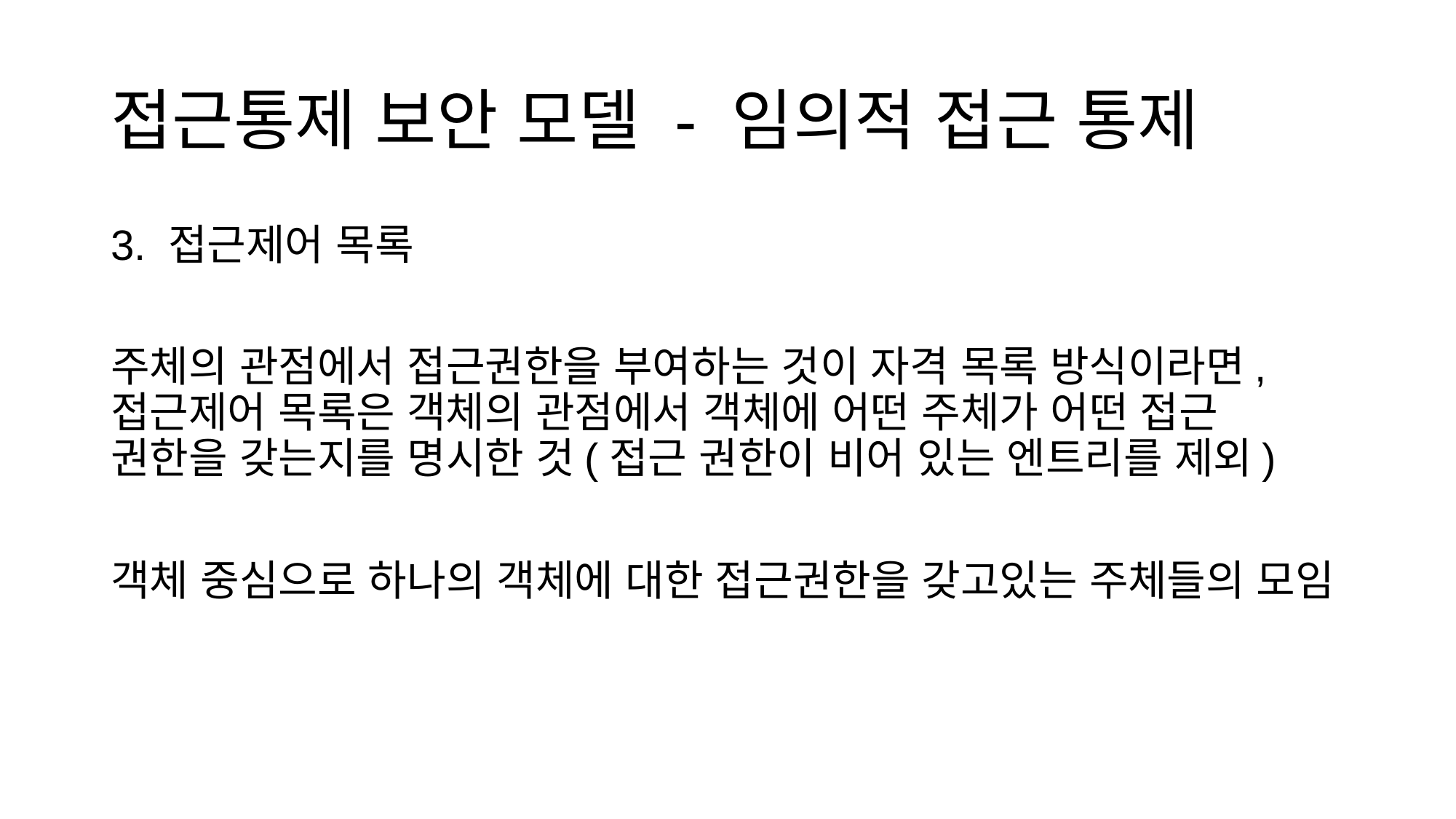

# 접근통제 보안 모델 - 임의적 접근 통제
3. 접근제어 목록

주체의 관점에서 접근권한을 부여하는 것이 자격 목록 방식이라면, 접근제어 목록은 객체의 관점에서 객체에 어떤 주체가 어떤 접근 권한을 갖는지를 명시한 것(접근 권한이 비어 있는 엔트리를 제외)

객체 중심으로 하나의 객체에 대한 접근권한을 갖고있는 주체들의 모임